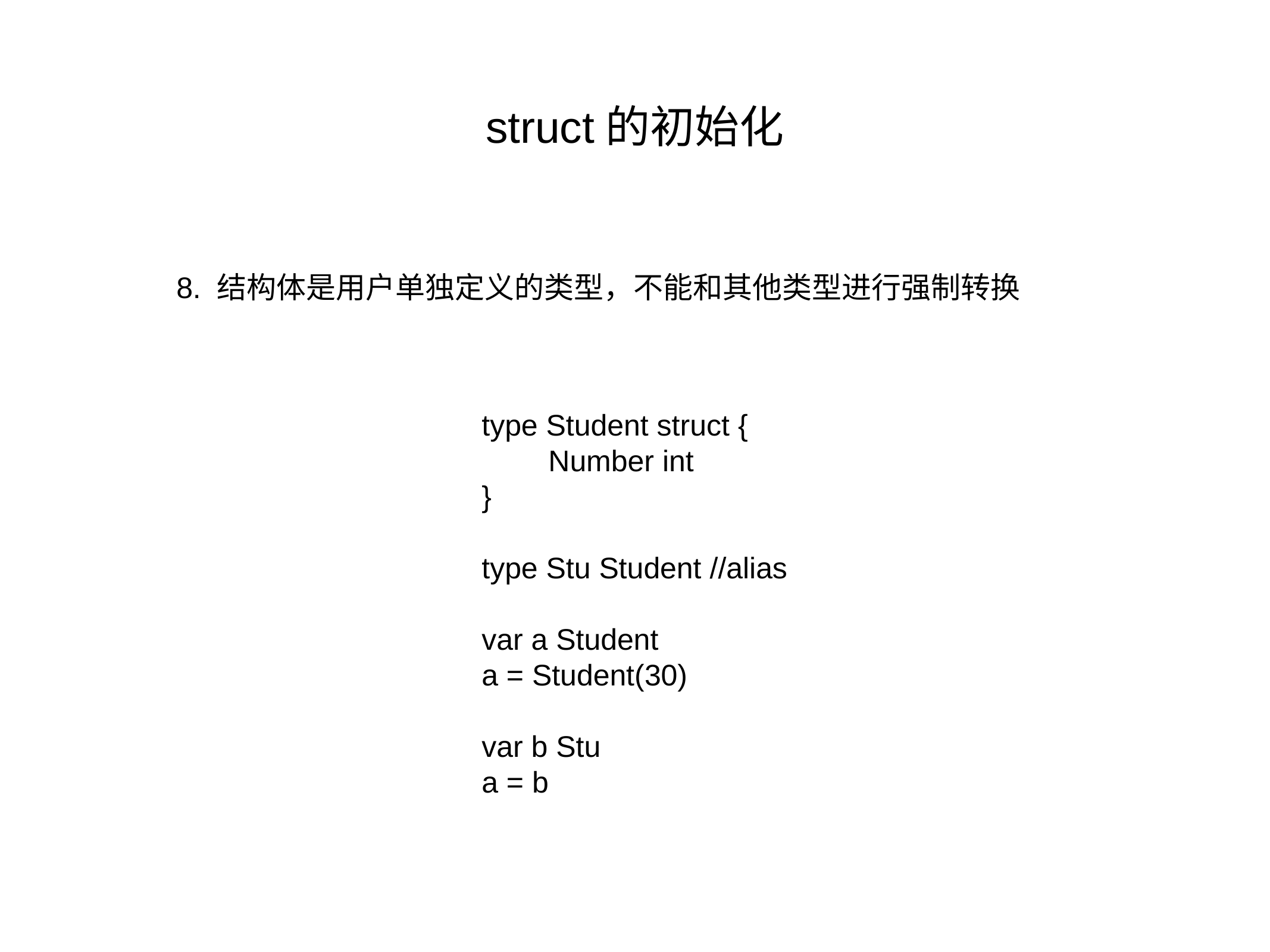

struct的初始化
8. 结构体是用户单独定义的类型，不能和其他类型进行强制转换
type Student struct {
        Number int
}

type Stu Student //alias

var a Student
a = Student(30)

var b Stu
a = b